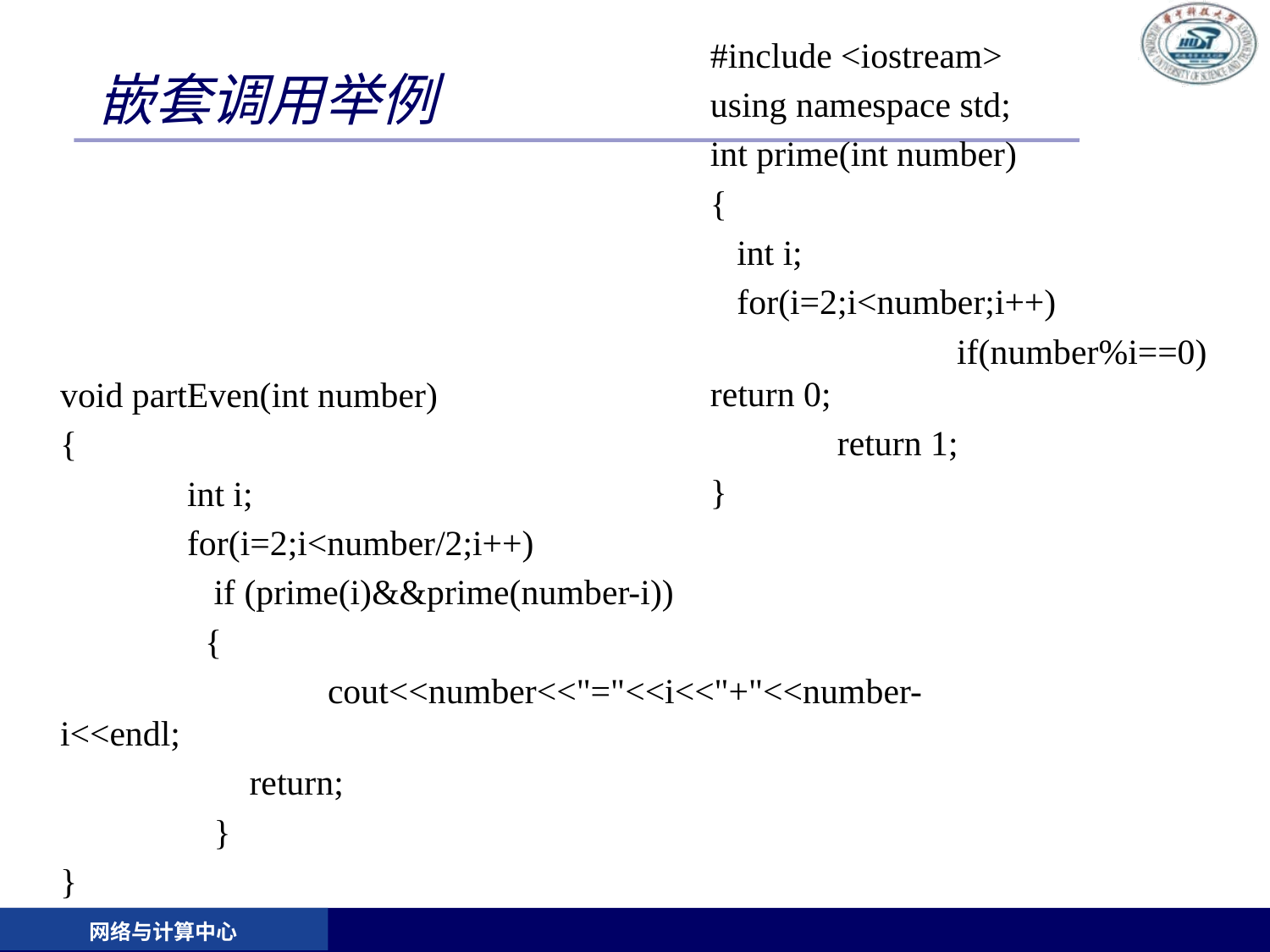

#include <iostream>
using namespace std;
int prime(int number)
{
   int i;
   for(i=2;i<number;i++)
	   if(number%i==0) return 0;
	return 1;
}

# 嵌套调用举例
void partEven(int number)
{
	int i;
	for(i=2;i<number/2;i++)
	   if (prime(i)&&prime(number-i))
	  {
	       cout<<number<<"="<<i<<"+"<<number-i<<endl;
	       return;
	   }
}
网络与计算中心